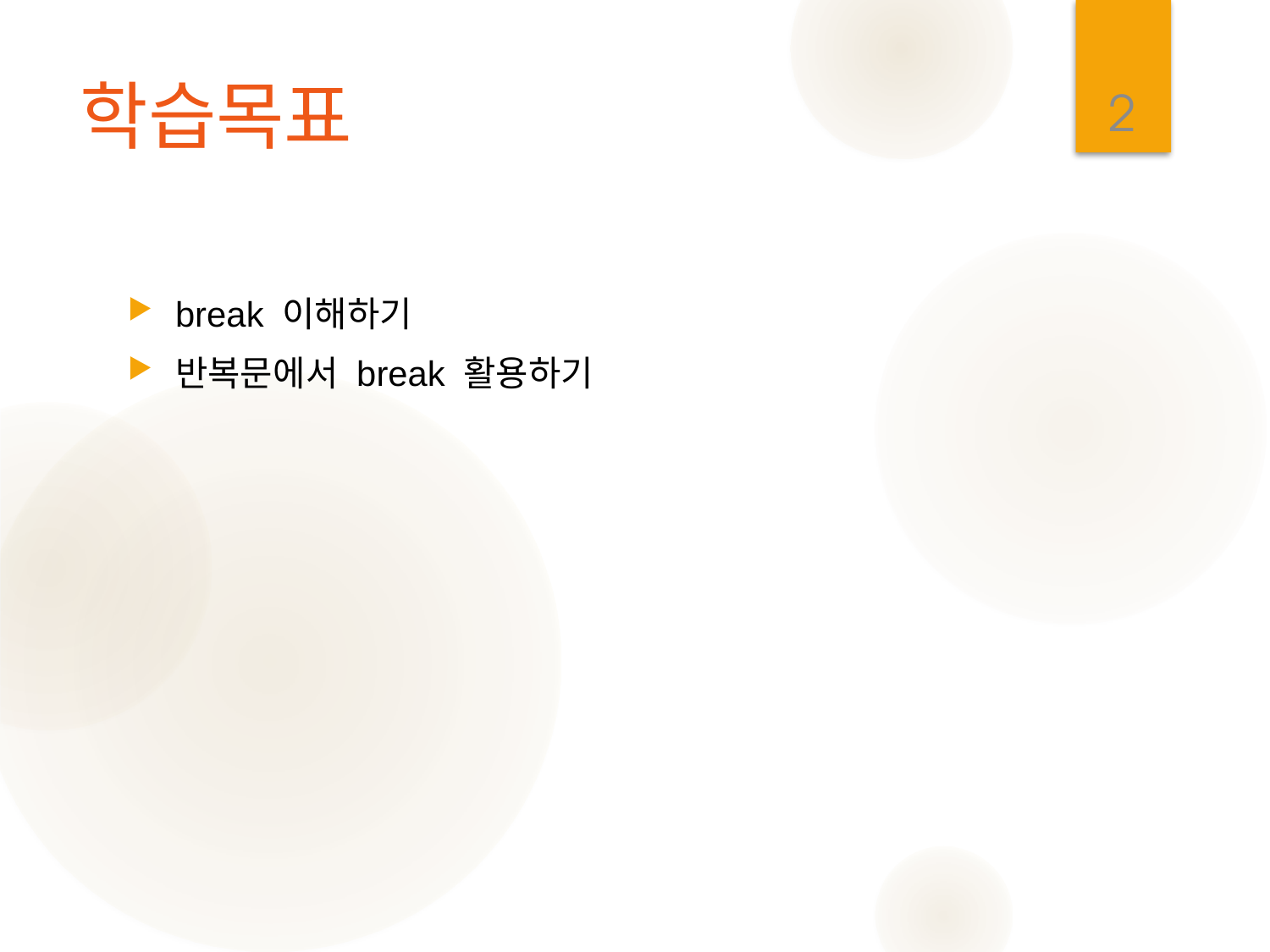

2
# 학습목표
break 이해하기
반복문에서 break 활용하기